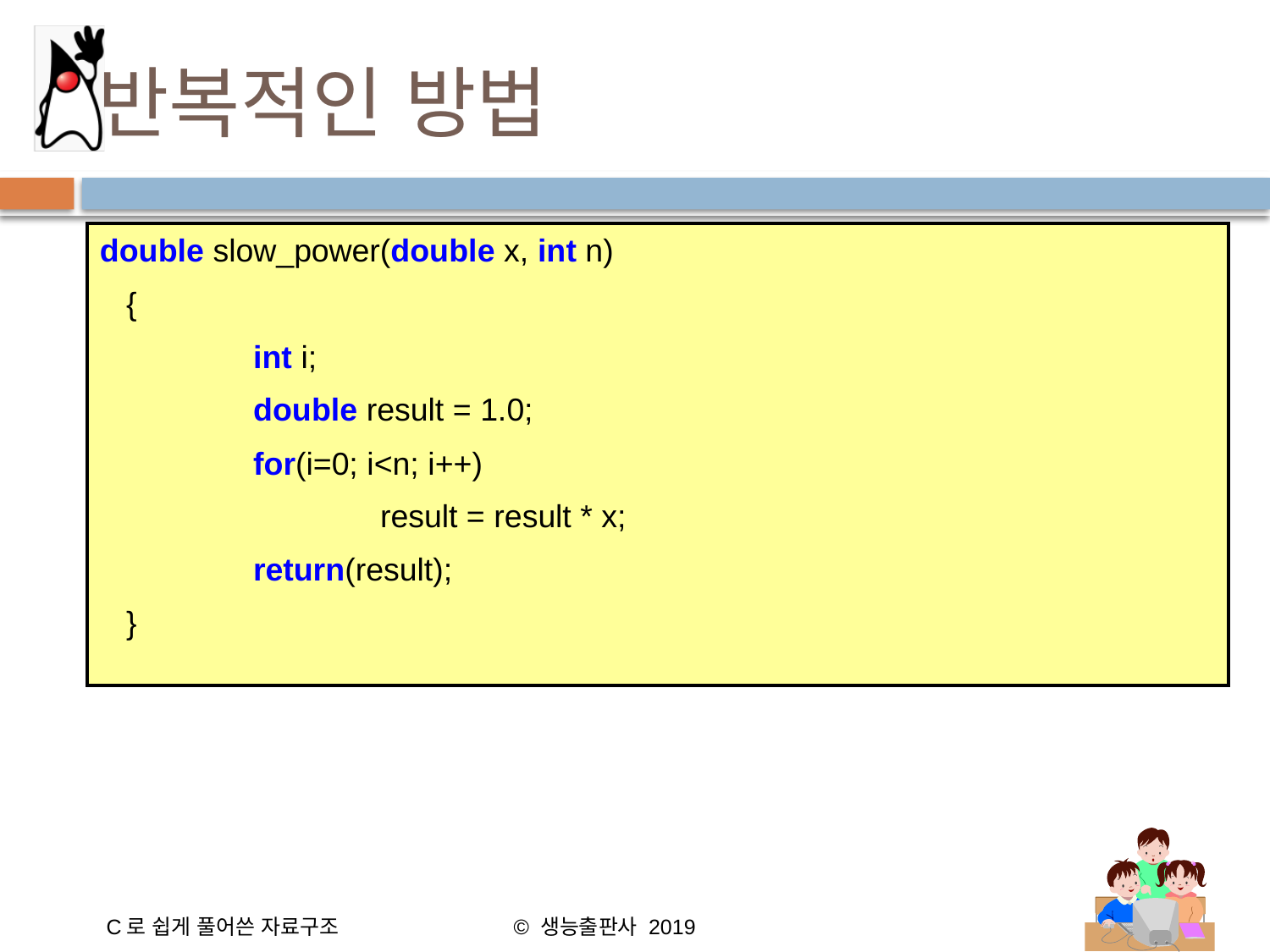

# 반복적인 방법
double slow_power(double x, int n)
{
	int i;
	double result = 1.0;
	for(i=0; i<n; i++)
		result = result * x;
	return(result);
}